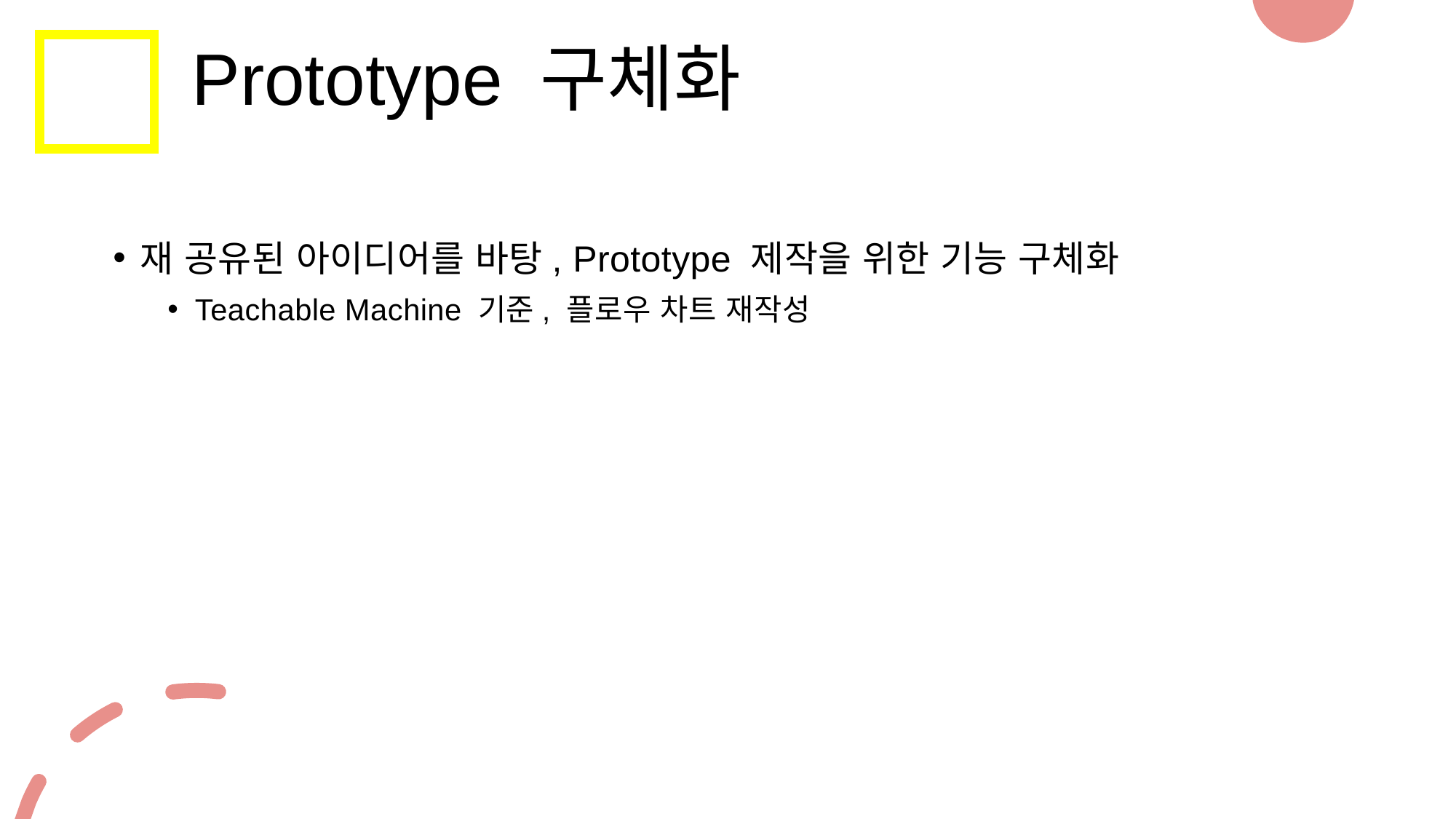

Prototype 구체화

재 공유된 아이디어를 바탕, Prototype 제작을 위한 기능 구체화
Teachable Machine 기준, 플로우 차트 재작성